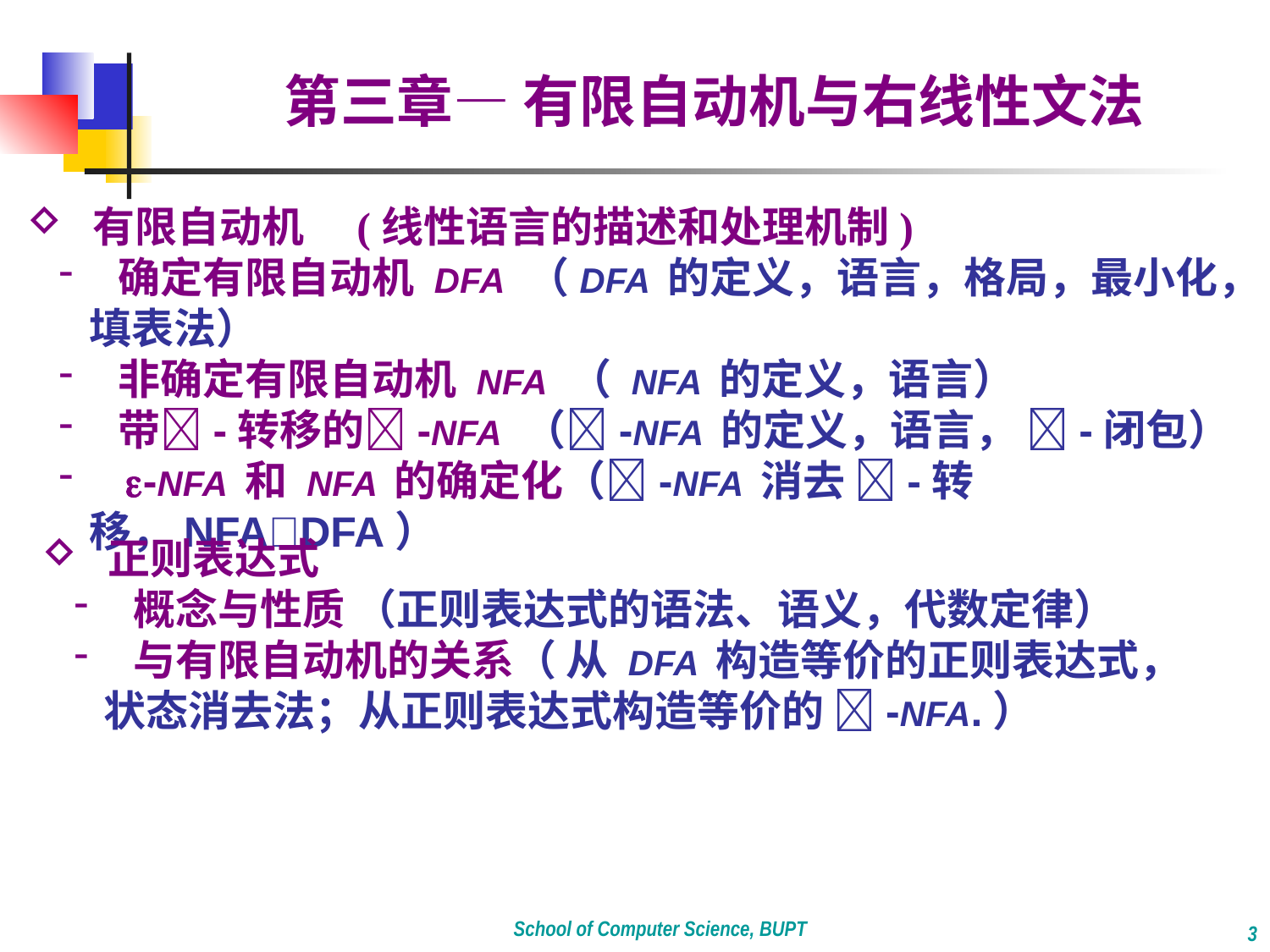

第三章— 有限自动机与右线性文法
  有限自动机　(线性语言的描述和处理机制)
  确定有限自动机 DFA （DFA 的定义，语言，格局，最小化，填表法）
  非确定有限自动机 NFA （ NFA 的定义，语言）
  带ε-转移的ε-NFA （ε-NFA 的定义，语言， ε-闭包）
   ε-NFA 和 NFA 的确定化（ε-NFA 消去 ε-转移，NFA⇒DFA）
  正则表达式
  概念与性质 （正则表达式的语法、语义，代数定律）
  与有限自动机的关系（ 从 DFA 构造等价的正则表达式，
状态消去法；从正则表达式构造等价的 ε-NFA.）

School of Computer Science, BUPT
3